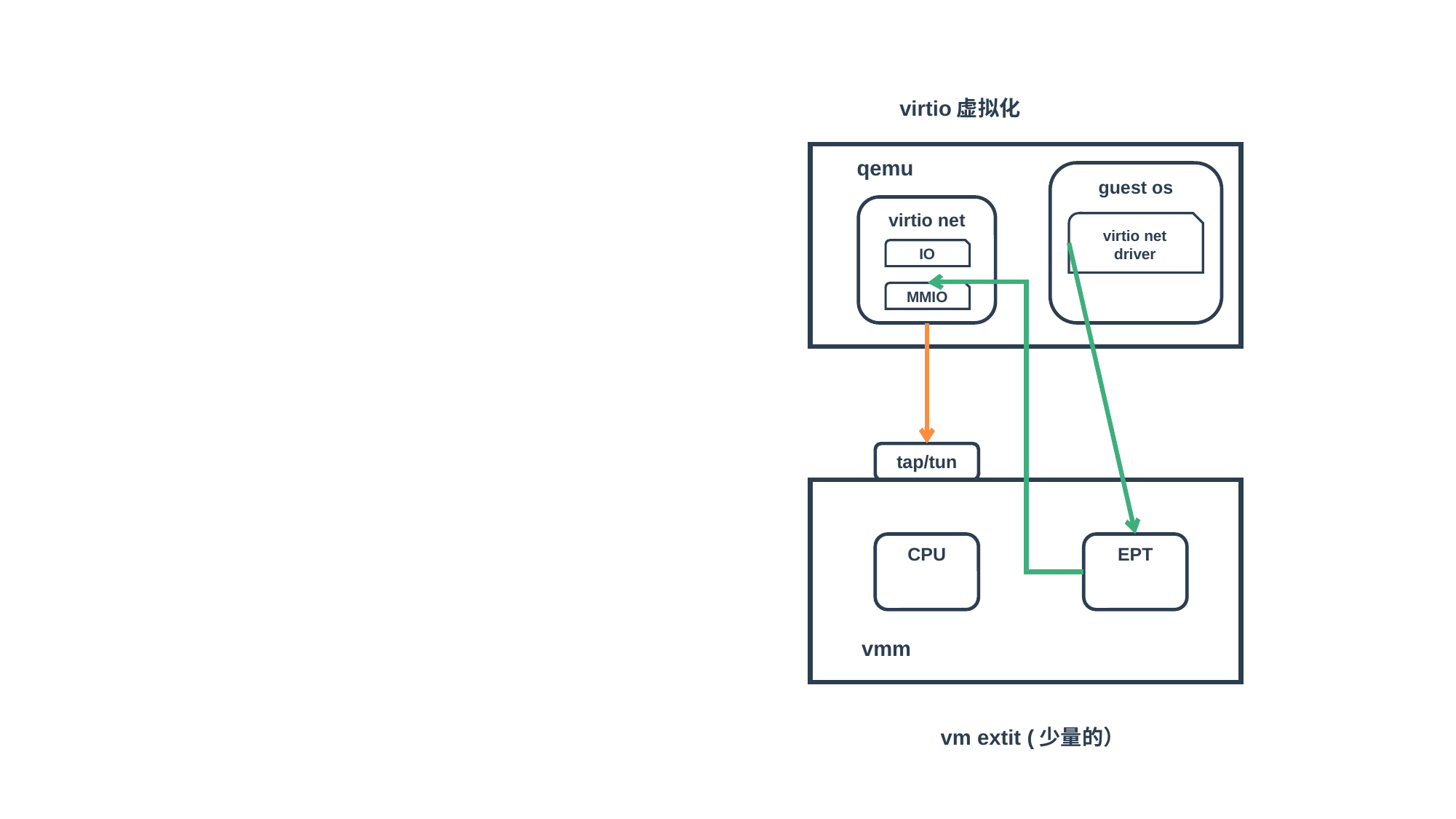

virtio虚拟化

qemu
guest os
virtio net
virtio net
driver
IO
MMIO
tap/tun

CPU
EPT
vmm
vm extit (少量的）